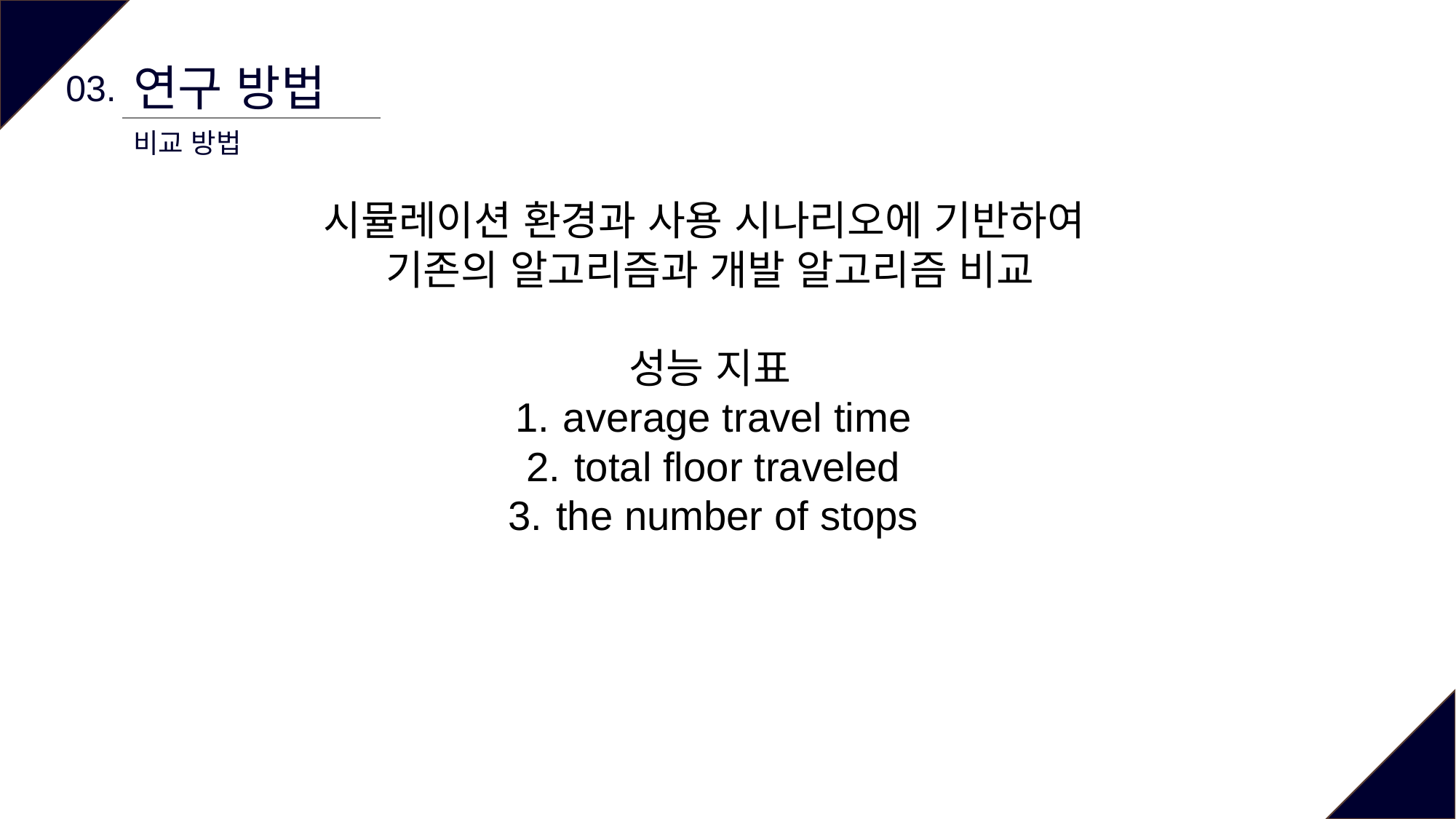

연구 방법
03.
비교 방법
시뮬레이션 환경과 사용 시나리오에 기반하여
기존의 알고리즘과 개발 알고리즘 비교

성능 지표
average travel time
total floor traveled
the number of stops